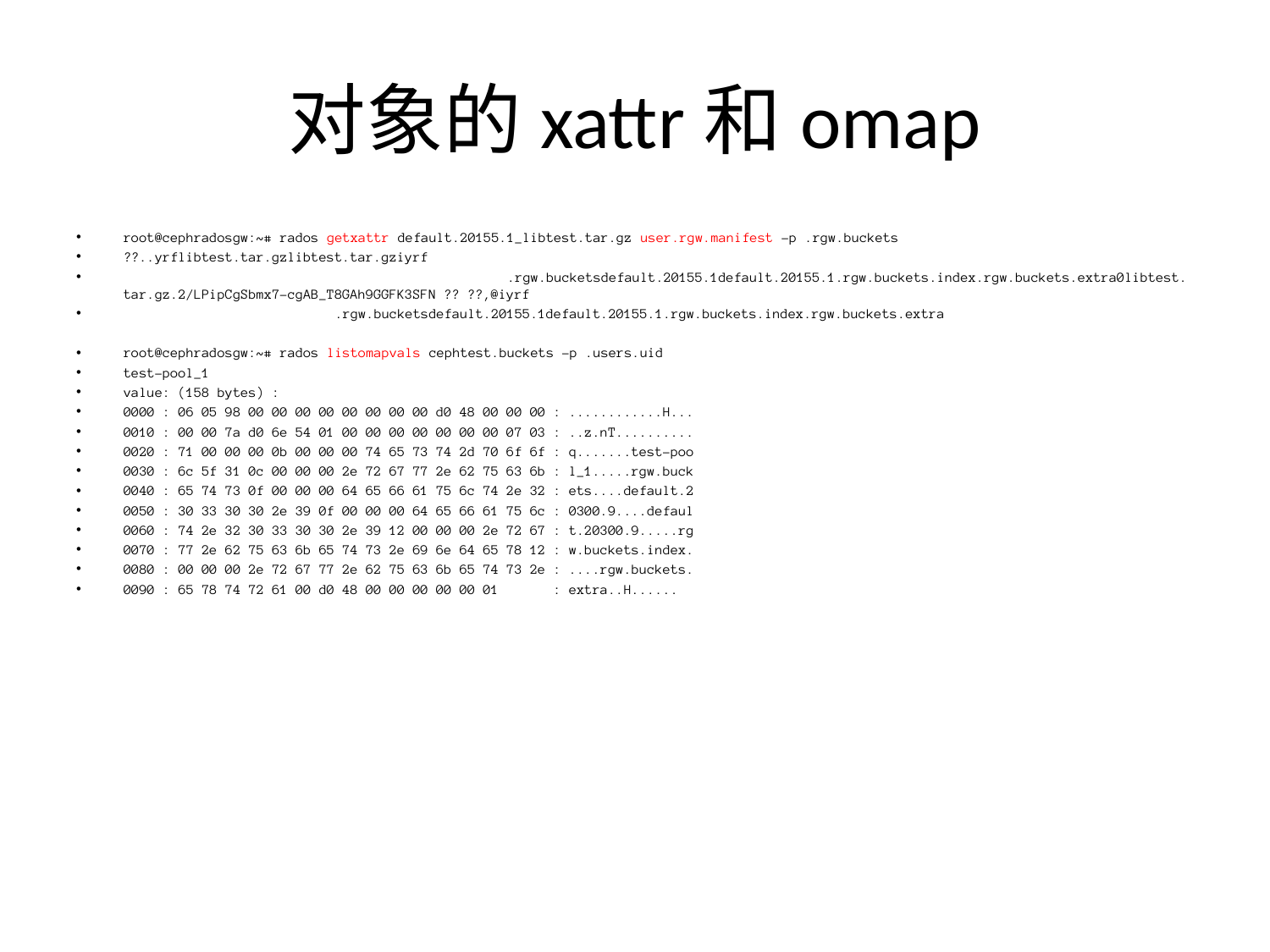

# 对象的xattr和omap
root@cephradosgw:~# rados getxattr default.20155.1_libtest.tar.gz user.rgw.manifest -p .rgw.buckets
??..yrflibtest.tar.gzlibtest.tar.gziyrf
                                                 .rgw.bucketsdefault.20155.1default.20155.1.rgw.buckets.index.rgw.buckets.extra0libtest.tar.gz.2/LPipCgSbmx7-cgAB_T8GAh9GGFK3SFN ?? ??,@iyrf
                           .rgw.bucketsdefault.20155.1default.20155.1.rgw.buckets.index.rgw.buckets.extra

root@cephradosgw:~# rados listomapvals cephtest.buckets -p .users.uid
test-pool_1
value: (158 bytes) :
0000 : 06 05 98 00 00 00 00 00 00 00 00 d0 48 00 00 00 : ............H...
0010 : 00 00 7a d0 6e 54 01 00 00 00 00 00 00 00 07 03 : ..z.nT..........
0020 : 71 00 00 00 0b 00 00 00 74 65 73 74 2d 70 6f 6f : q.......test-poo
0030 : 6c 5f 31 0c 00 00 00 2e 72 67 77 2e 62 75 63 6b : l_1.....rgw.buck
0040 : 65 74 73 0f 00 00 00 64 65 66 61 75 6c 74 2e 32 : ets....default.2
0050 : 30 33 30 30 2e 39 0f 00 00 00 64 65 66 61 75 6c : 0300.9....defaul
0060 : 74 2e 32 30 33 30 30 2e 39 12 00 00 00 2e 72 67 : t.20300.9.....rg
0070 : 77 2e 62 75 63 6b 65 74 73 2e 69 6e 64 65 78 12 : w.buckets.index.
0080 : 00 00 00 2e 72 67 77 2e 62 75 63 6b 65 74 73 2e : ....rgw.buckets.
0090 : 65 78 74 72 61 00 d0 48 00 00 00 00 00 01       : extra..H......